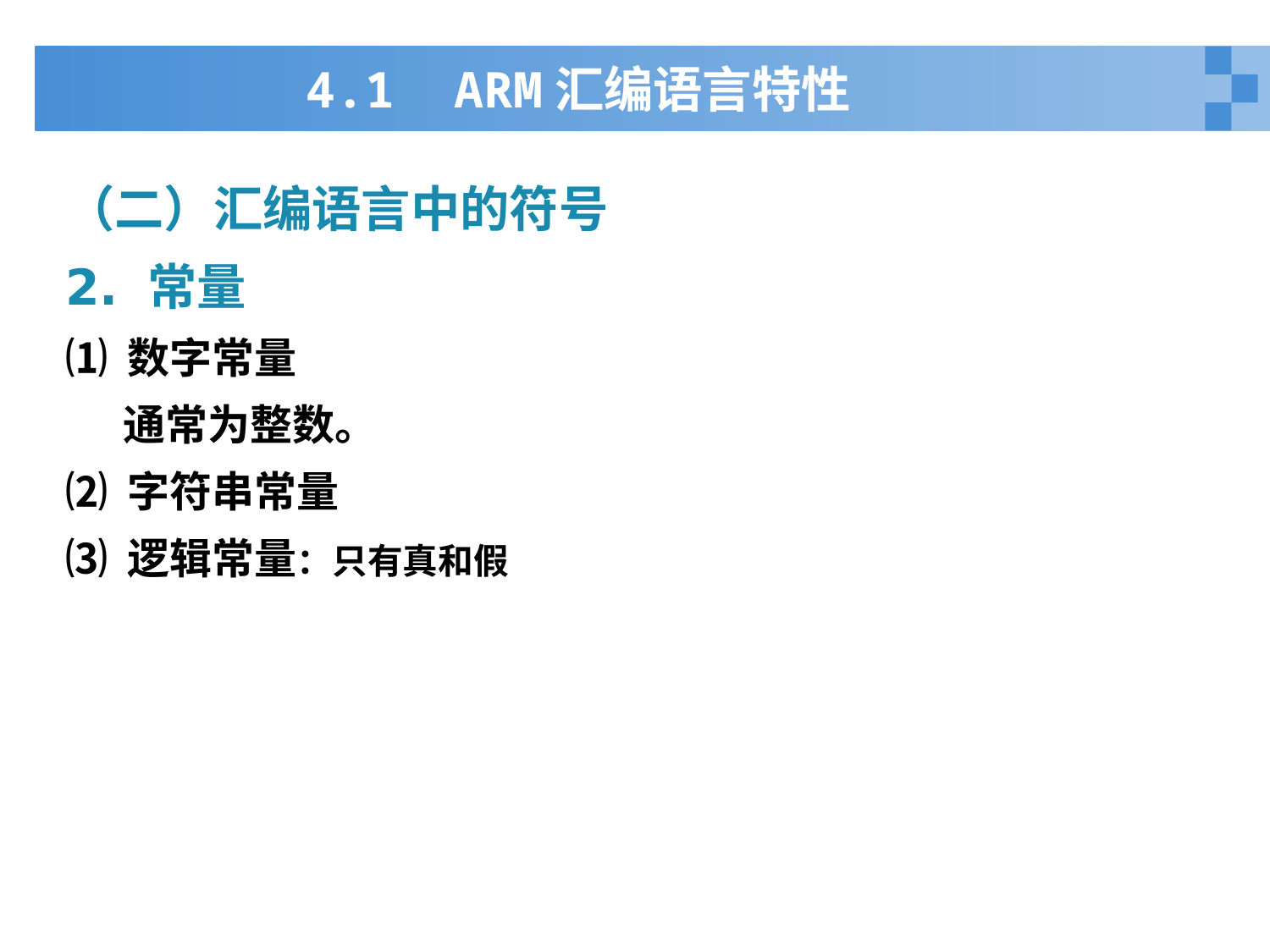

# 4.1  ARM汇编语言特性
（二）汇编语言中的符号
2. 常量
⑴ 数字常量
     通常为整数。
⑵ 字符串常量
⑶ 逻辑常量：只有真和假